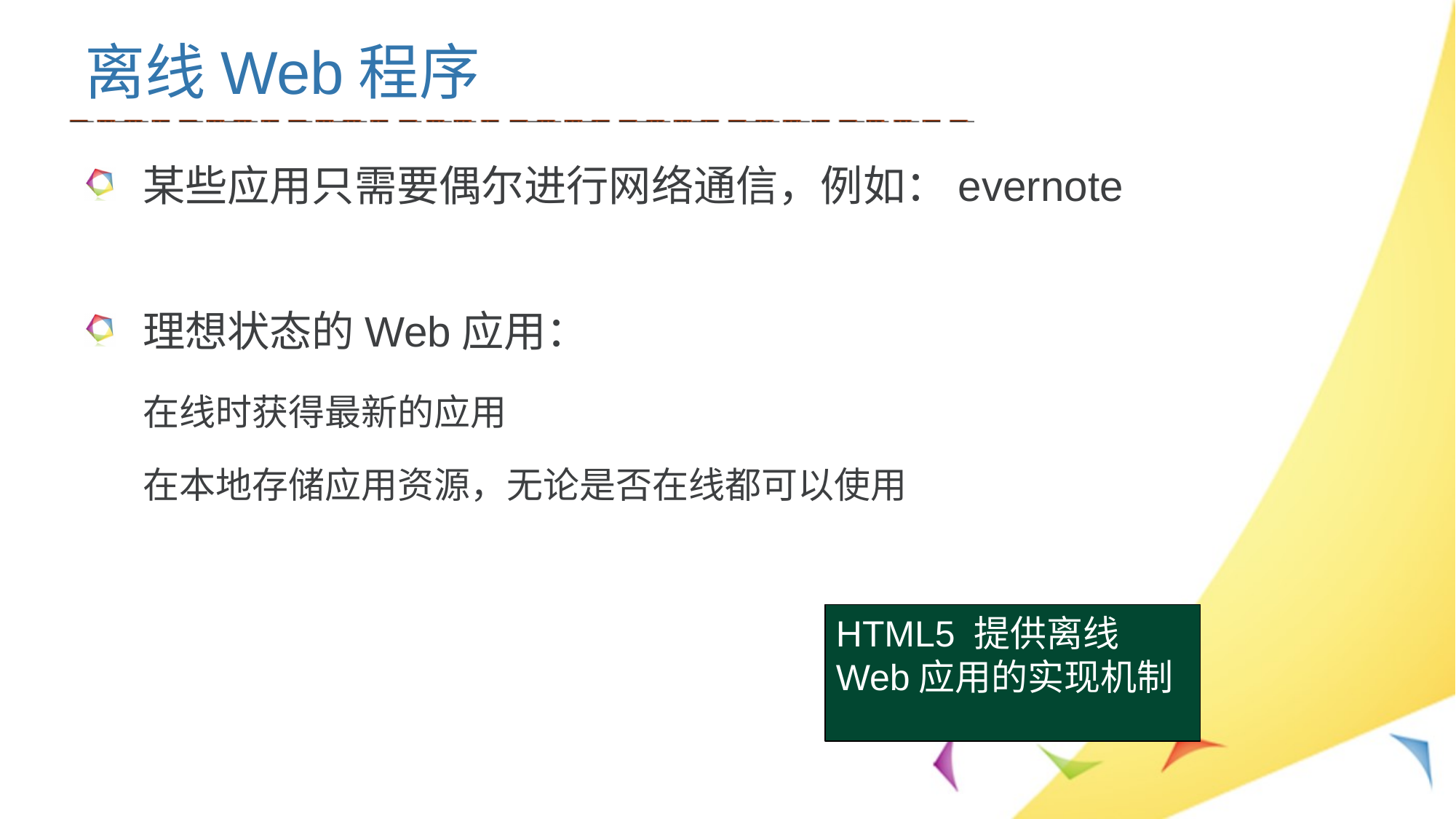

离线Web程序
某些应用只需要偶尔进行网络通信，例如：evernote

理想状态的Web应用：
在线时获得最新的应用
在本地存储应用资源，无论是否在线都可以使用

HTML5 提供离线Web应用的实现机制